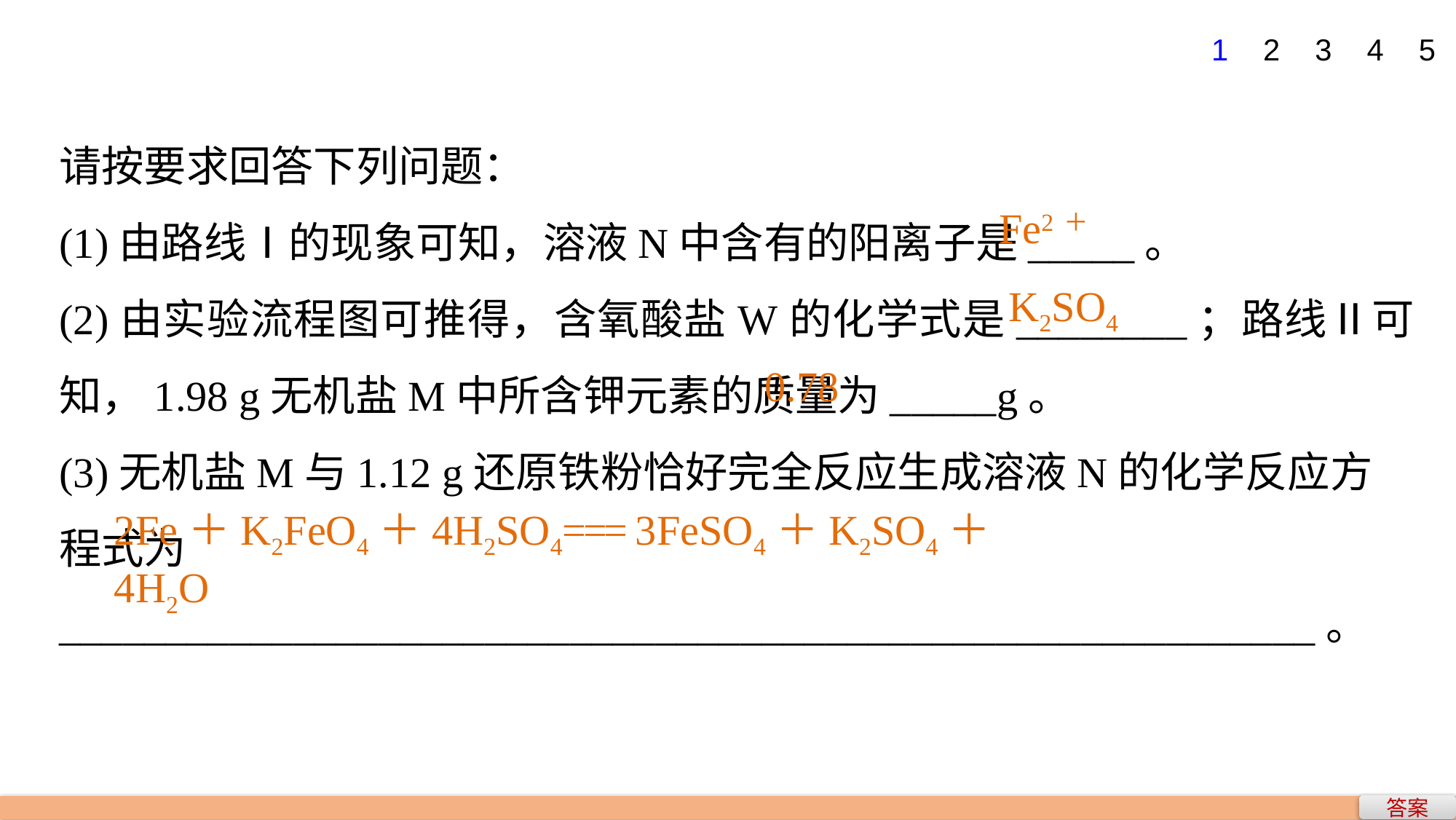

1
2
3
4
5
请按要求回答下列问题：
(1)由路线Ⅰ的现象可知，溶液N中含有的阳离子是_____。
(2)由实验流程图可推得，含氧酸盐W的化学式是________；路线Ⅱ可知，1.98 g无机盐M中所含钾元素的质量为_____g。
(3)无机盐M与1.12 g还原铁粉恰好完全反应生成溶液N的化学反应方程式为___________________________________________________________。
Fe2＋
K2SO4
0.78
2Fe＋K2FeO4＋4H2SO4=== 3FeSO4＋K2SO4＋4H2O
答案